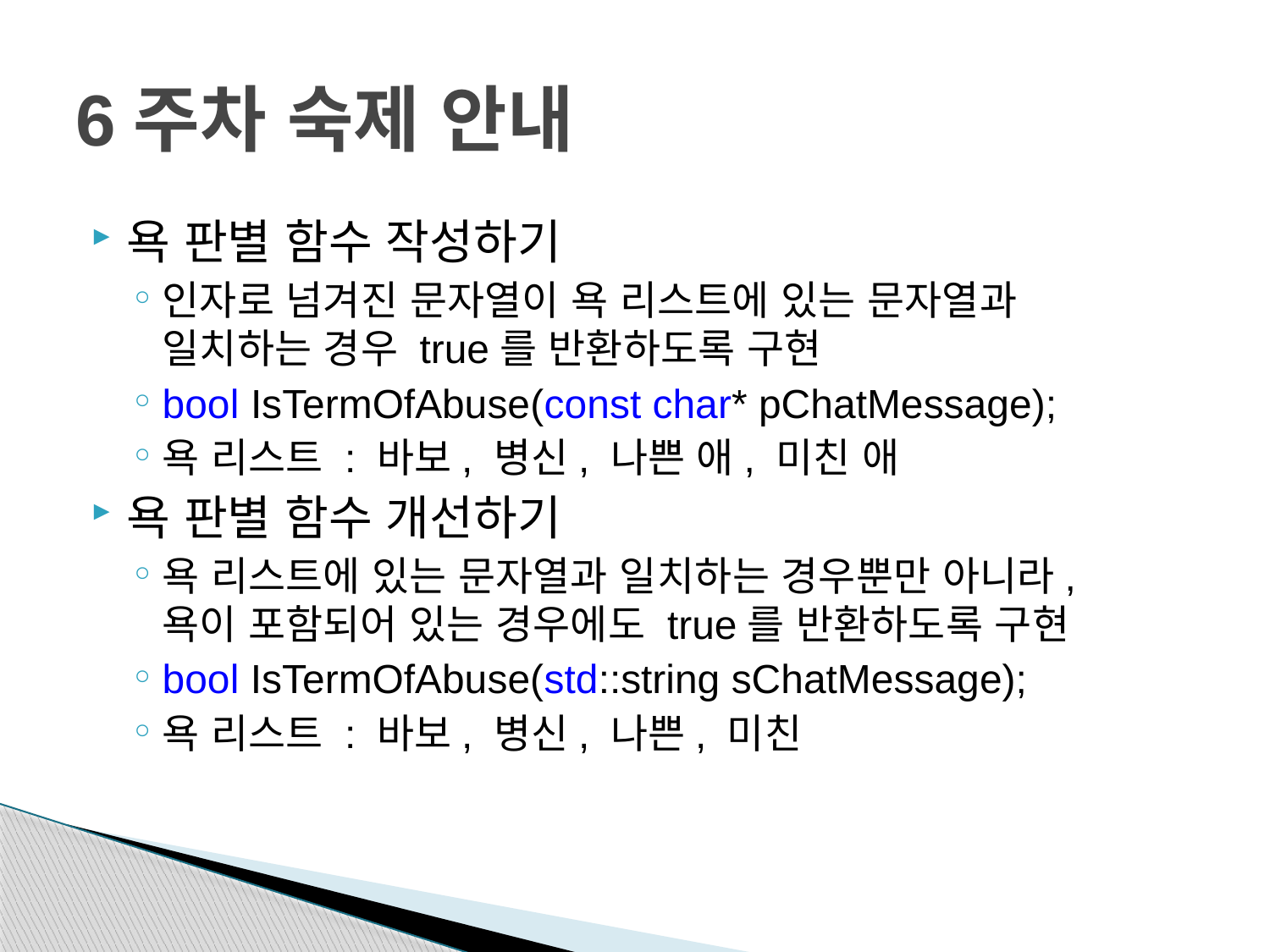

# 6주차 숙제 안내
욕 판별 함수 작성하기
인자로 넘겨진 문자열이 욕 리스트에 있는 문자열과
일치하는 경우 true를 반환하도록 구현
bool IsTermOfAbuse(const char* pChatMessage);
욕 리스트 : 바보, 병신, 나쁜 애, 미친 애
욕 판별 함수 개선하기
욕 리스트에 있는 문자열과 일치하는 경우뿐만 아니라,
욕이 포함되어 있는 경우에도 true를 반환하도록 구현
bool IsTermOfAbuse(std::string sChatMessage);
욕 리스트 : 바보, 병신, 나쁜, 미친